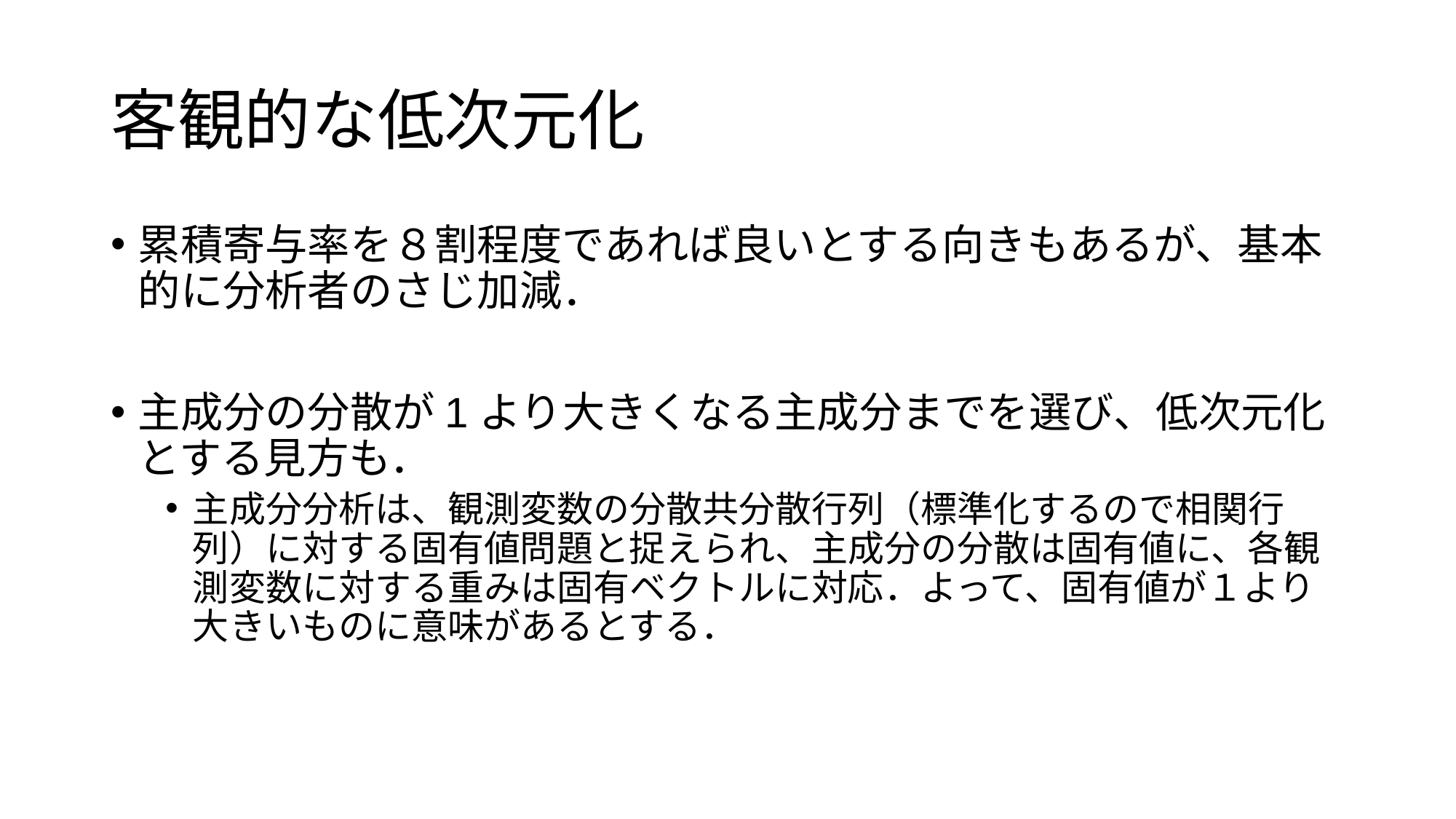

# 客観的な低次元化
累積寄与率を８割程度であれば良いとする向きもあるが、基本的に分析者のさじ加減．

主成分の分散が1より大きくなる主成分までを選び、低次元化とする見方も．
主成分分析は、観測変数の分散共分散行列（標準化するので相関行列）に対する固有値問題と捉えられ、主成分の分散は固有値に、各観測変数に対する重みは固有ベクトルに対応．よって、固有値が１より大きいものに意味があるとする．